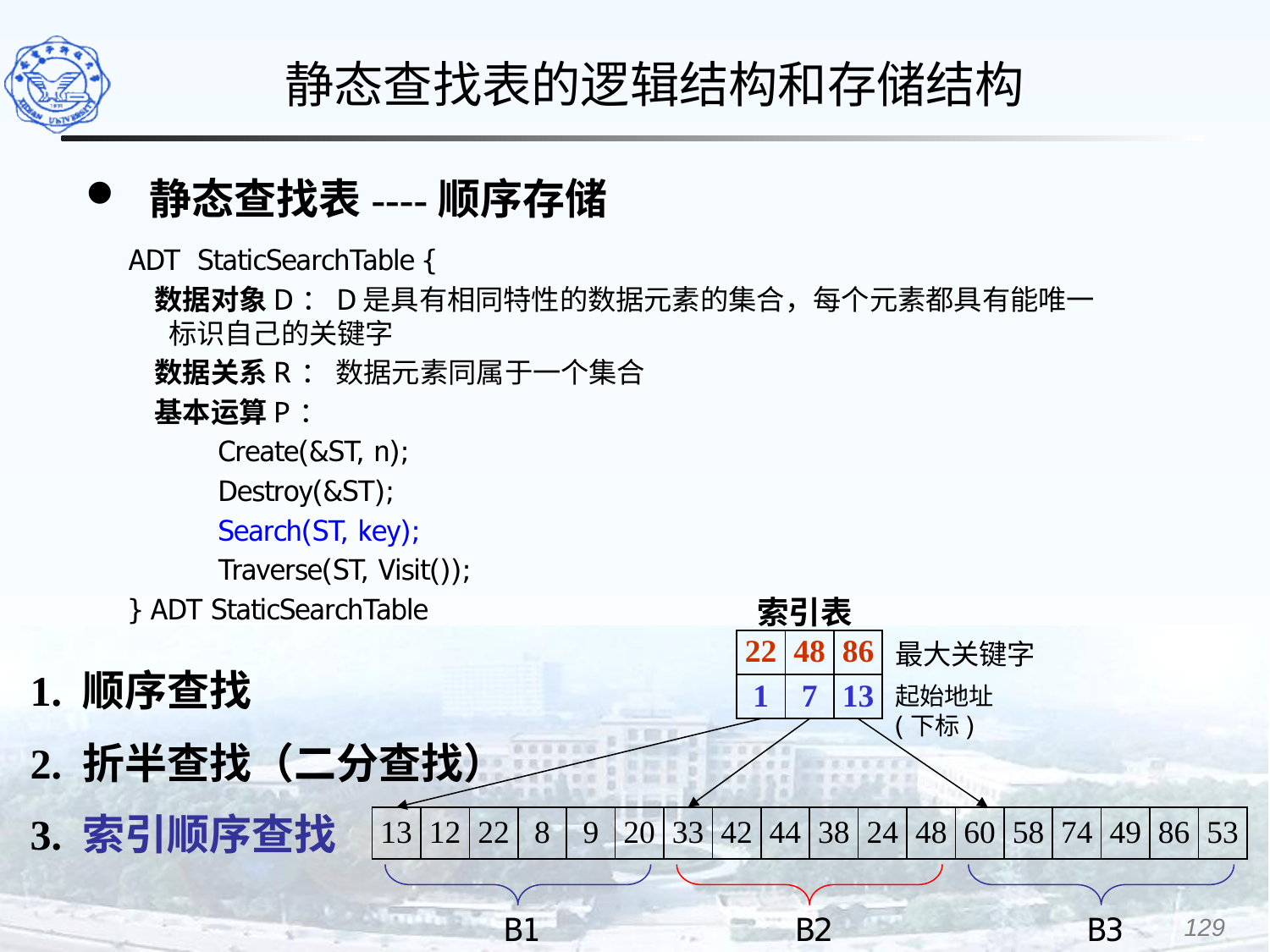

静态查找表的逻辑结构和存储结构
静态查找表----顺序存储

ADT  StaticSearchTable {
   数据对象D：D是具有相同特性的数据元素的集合，每个元素都具有能唯一标识自己的关键字
   数据关系R： 数据元素同属于一个集合
   基本运算P：
   Create(&ST, n);
   Destroy(&ST);
   Search(ST, key);
   Traverse(ST, Visit());
} ADT StaticSearchTable
索引表
最大关键字
起始地址(下标)
22
1
48
7
86
13

13
12
22
8
9
20
33
42
44
38
24
48
60
58
74
49
86
53

B1

B2

B3
 1. 顺序查找
 2. 折半查找（二分查找）
 3. 索引顺序查找
129